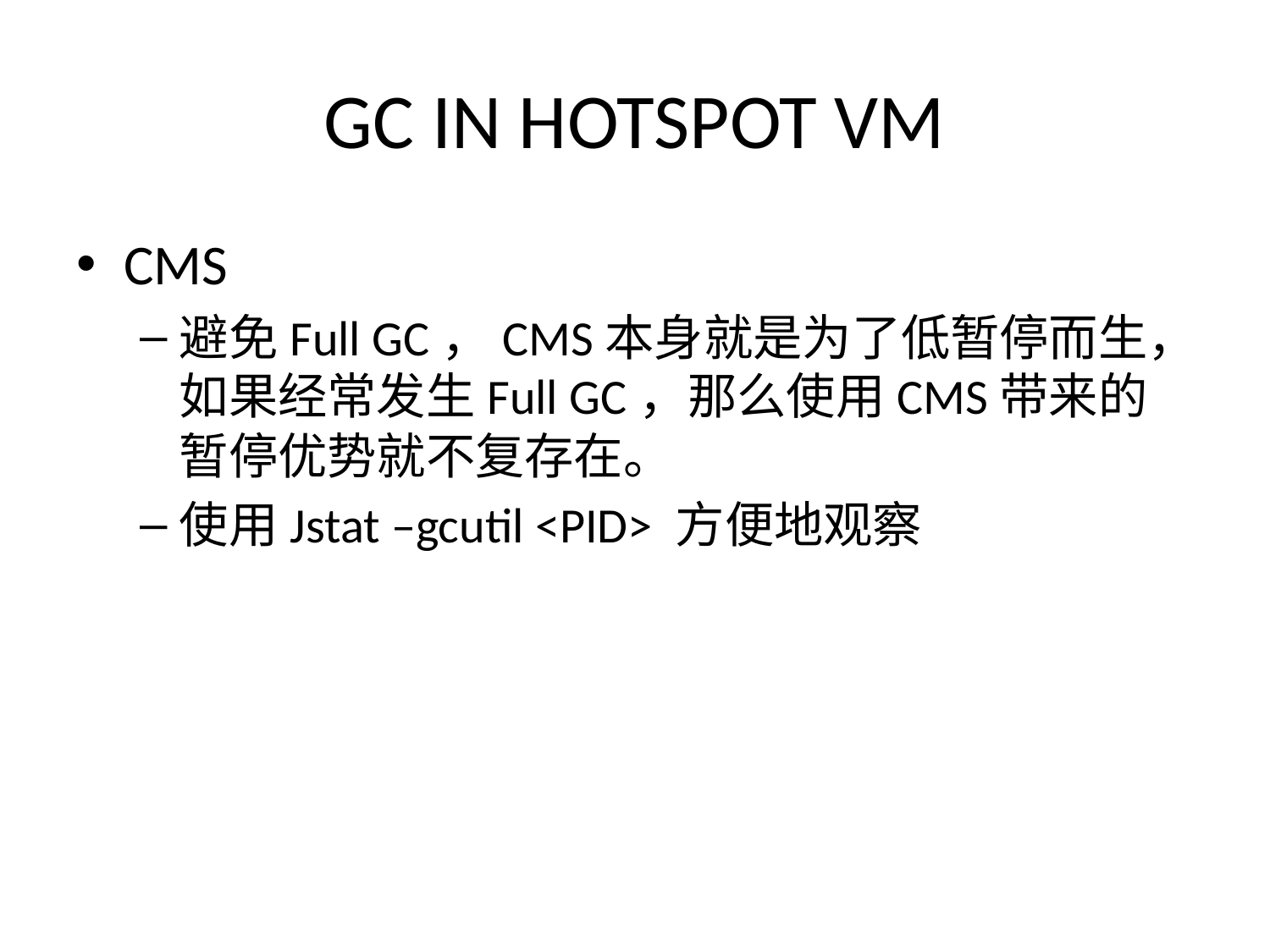

# GC IN HOTSPOT VM
CMS
避免Full GC，CMS本身就是为了低暂停而生，如果经常发生Full GC，那么使用CMS带来的暂停优势就不复存在。
使用Jstat –gcutil <PID> 方便地观察